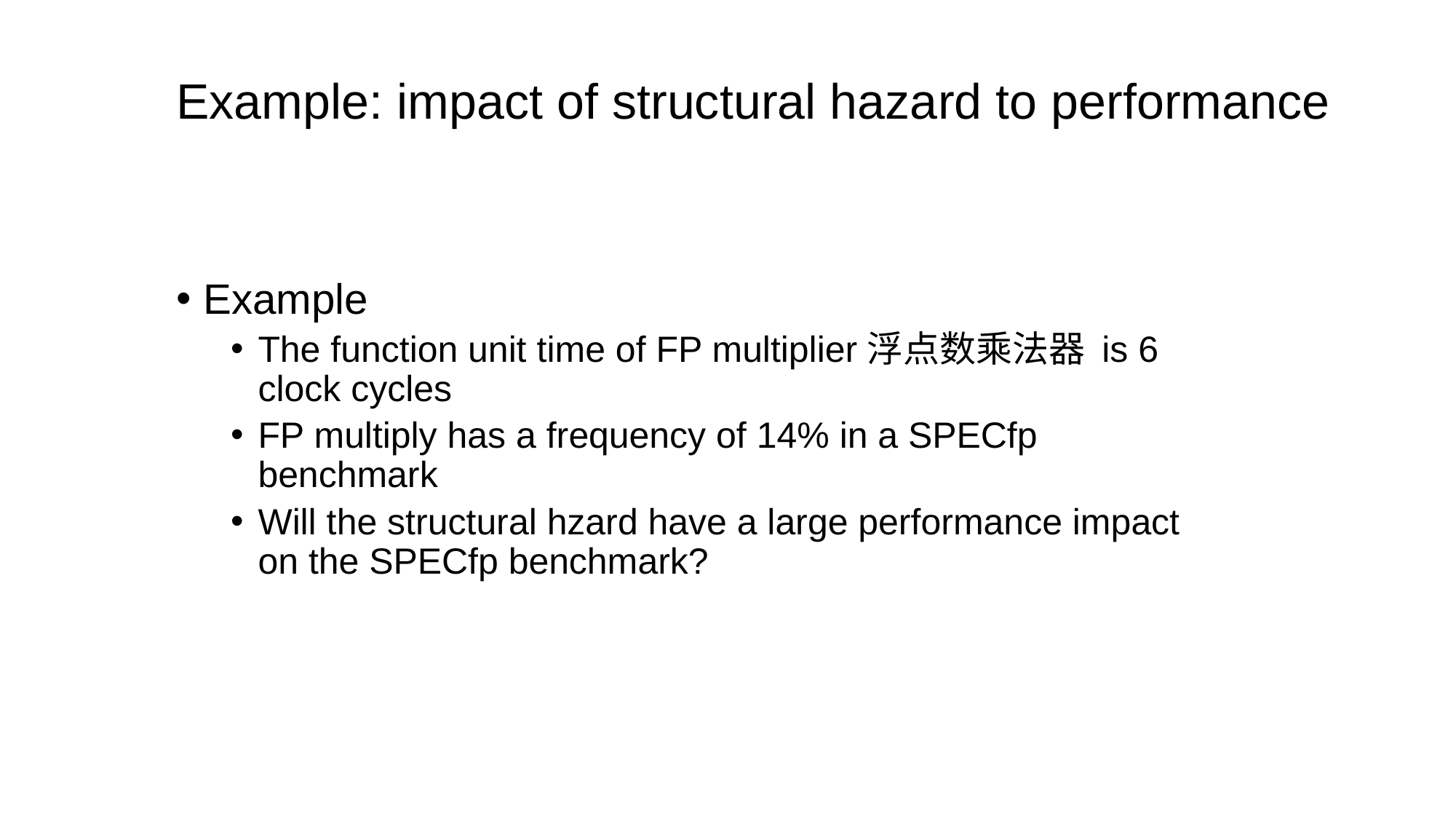

# Example: impact of structural hazard to performance
Example
The function unit time of FP multiplier浮点数乘法器 is 6 clock cycles
FP multiply has a frequency of 14% in a SPECfp benchmark
Will the structural hzard have a large performance impact on the SPECfp benchmark?